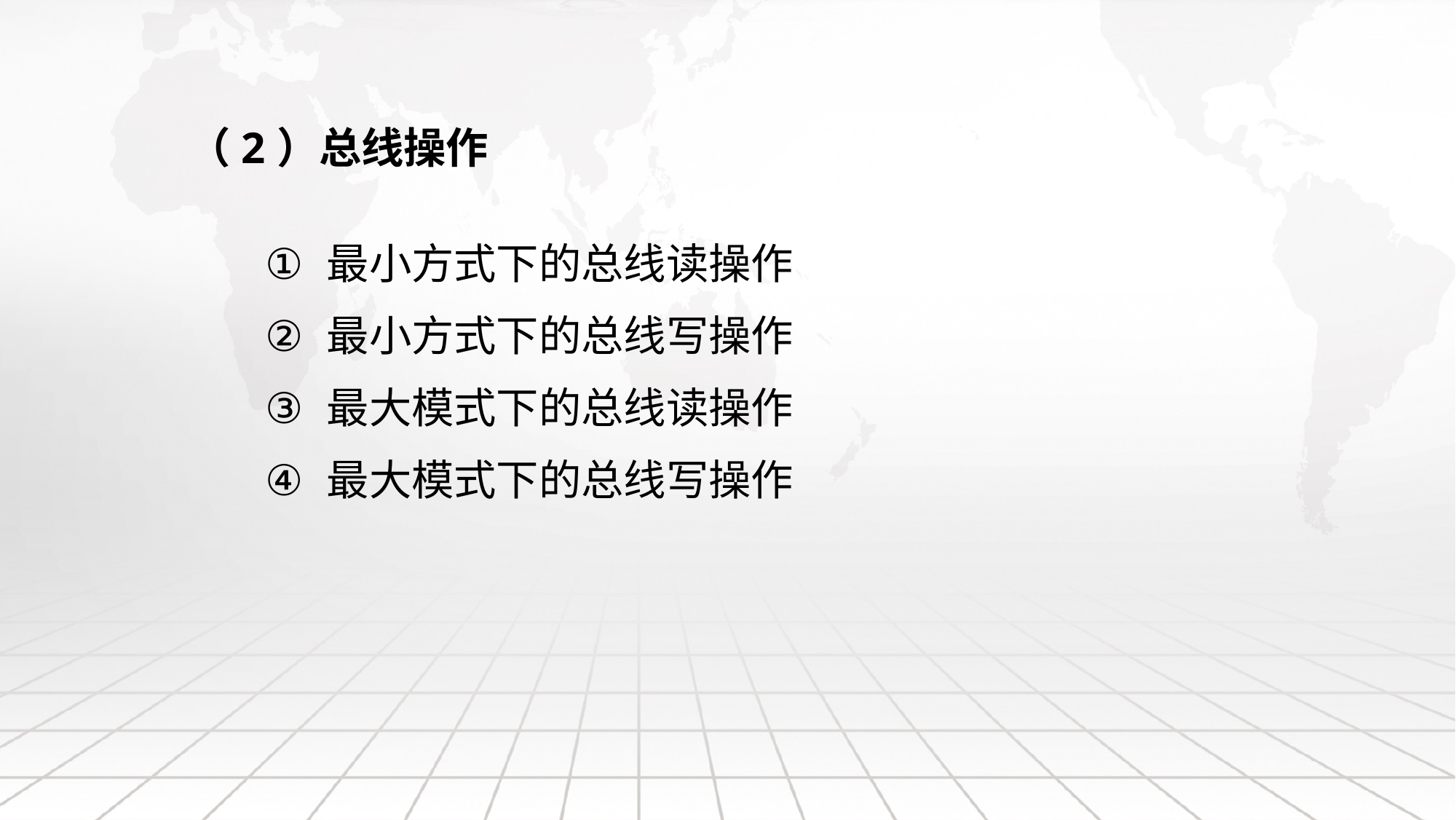

# （2）总线操作
最小方式下的总线读操作
最小方式下的总线写操作
最大模式下的总线读操作
最大模式下的总线写操作